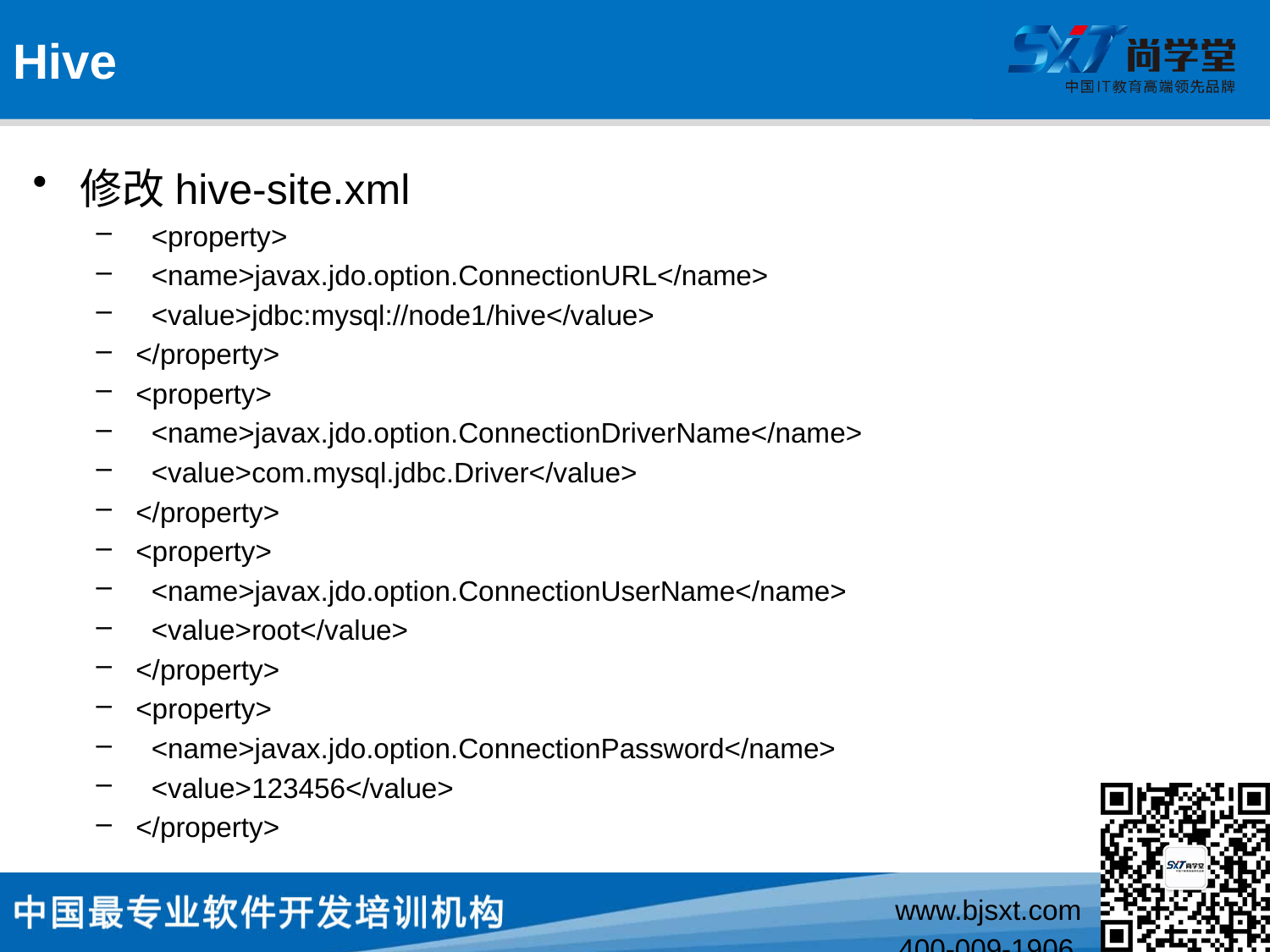

# Hive
修改hive-site.xml
  <property>
  <name>javax.jdo.option.ConnectionURL</name>
  <value>jdbc:mysql://node1/hive</value>
</property>
<property>
  <name>javax.jdo.option.ConnectionDriverName</name>
  <value>com.mysql.jdbc.Driver</value>
</property>
<property>
  <name>javax.jdo.option.ConnectionUserName</name>
  <value>root</value>
</property>
<property>
  <name>javax.jdo.option.ConnectionPassword</name>
  <value>123456</value>
</property>